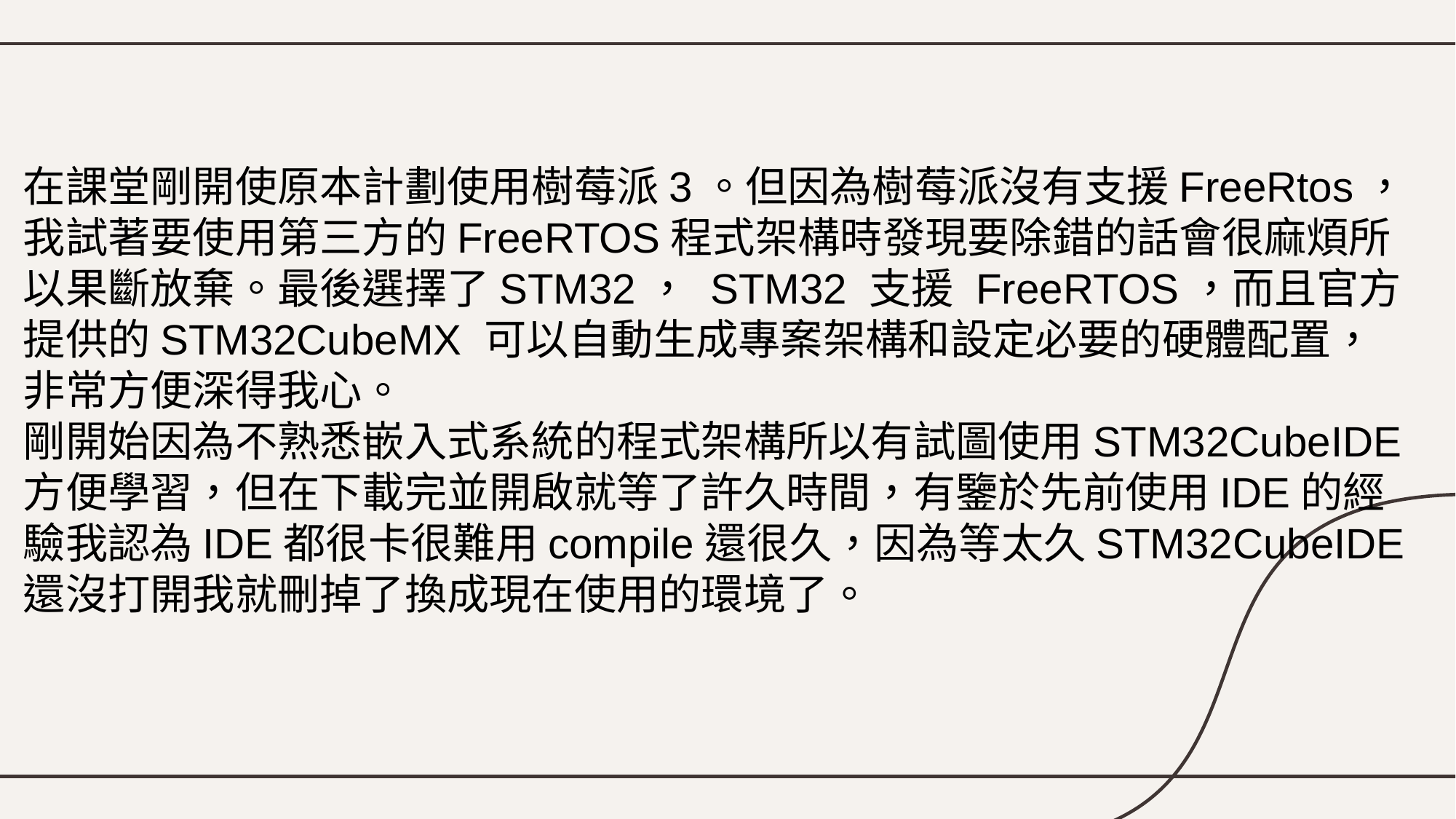

在課堂剛開使原本計劃使用樹莓派3。但因為樹莓派沒有支援FreeRtos，我試著要使用第三方的FreeRTOS程式架構時發現要除錯的話會很麻煩所以果斷放棄。最後選擇了STM32， STM32 支援 FreeRTOS，而且官方提供的STM32CubeMX 可以自動生成專案架構和設定必要的硬體配置，非常方便深得我心。
剛開始因為不熟悉嵌入式系統的程式架構所以有試圖使用STM32CubeIDE方便學習，但在下載完並開啟就等了許久時間，有鑒於先前使用IDE的經驗我認為IDE都很卡很難用compile還很久，因為等太久STM32CubeIDE還沒打開我就刪掉了換成現在使用的環境了。